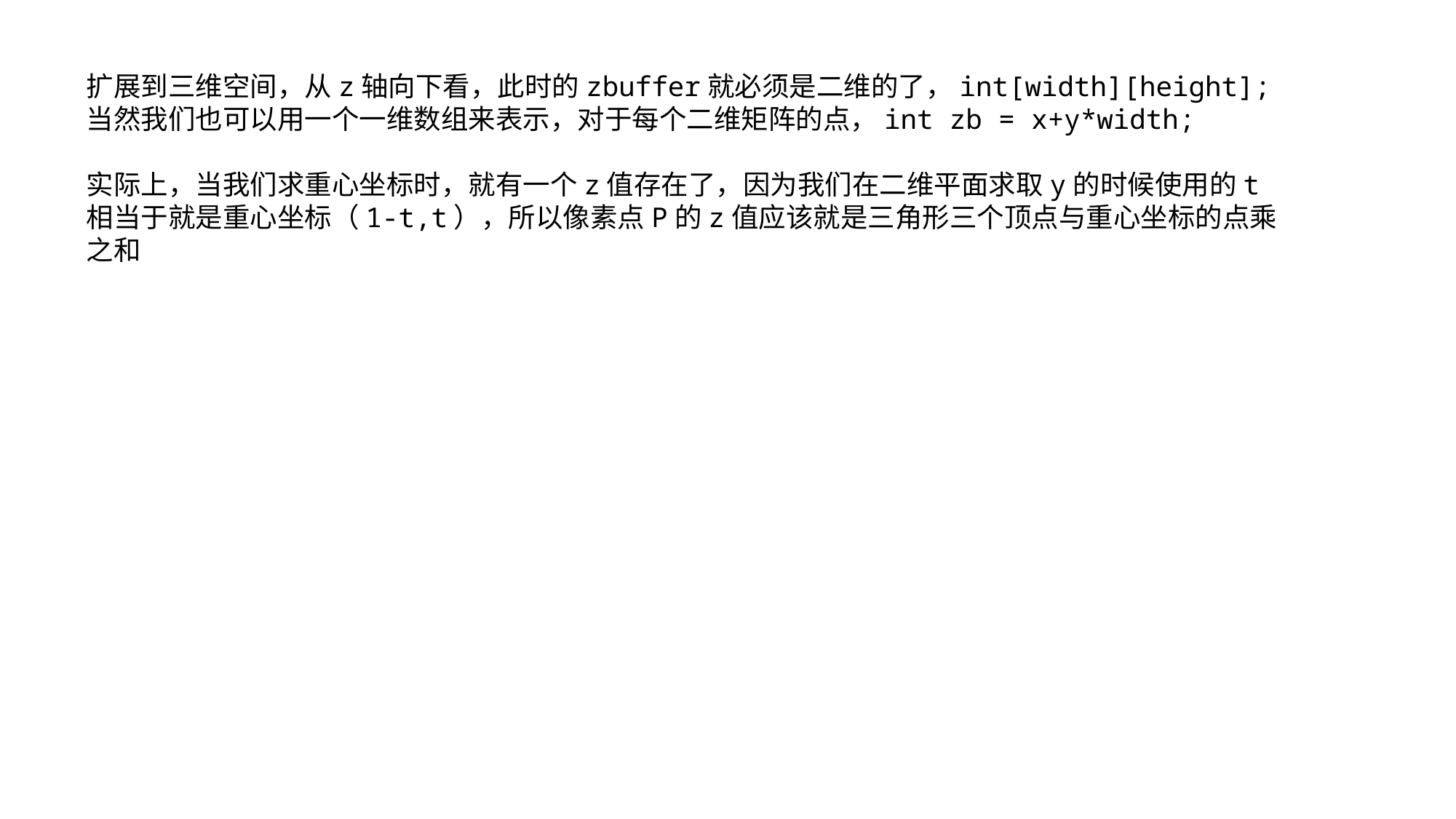

扩展到三维空间，从z轴向下看，此时的zbuffer就必须是二维的了，int[width][height];
当然我们也可以用一个一维数组来表示，对于每个二维矩阵的点，int zb = x+y*width;

实际上，当我们求重心坐标时，就有一个z值存在了，因为我们在二维平面求取y的时候使用的t相当于就是重心坐标（1-t,t），所以像素点P的z值应该就是三角形三个顶点与重心坐标的点乘之和